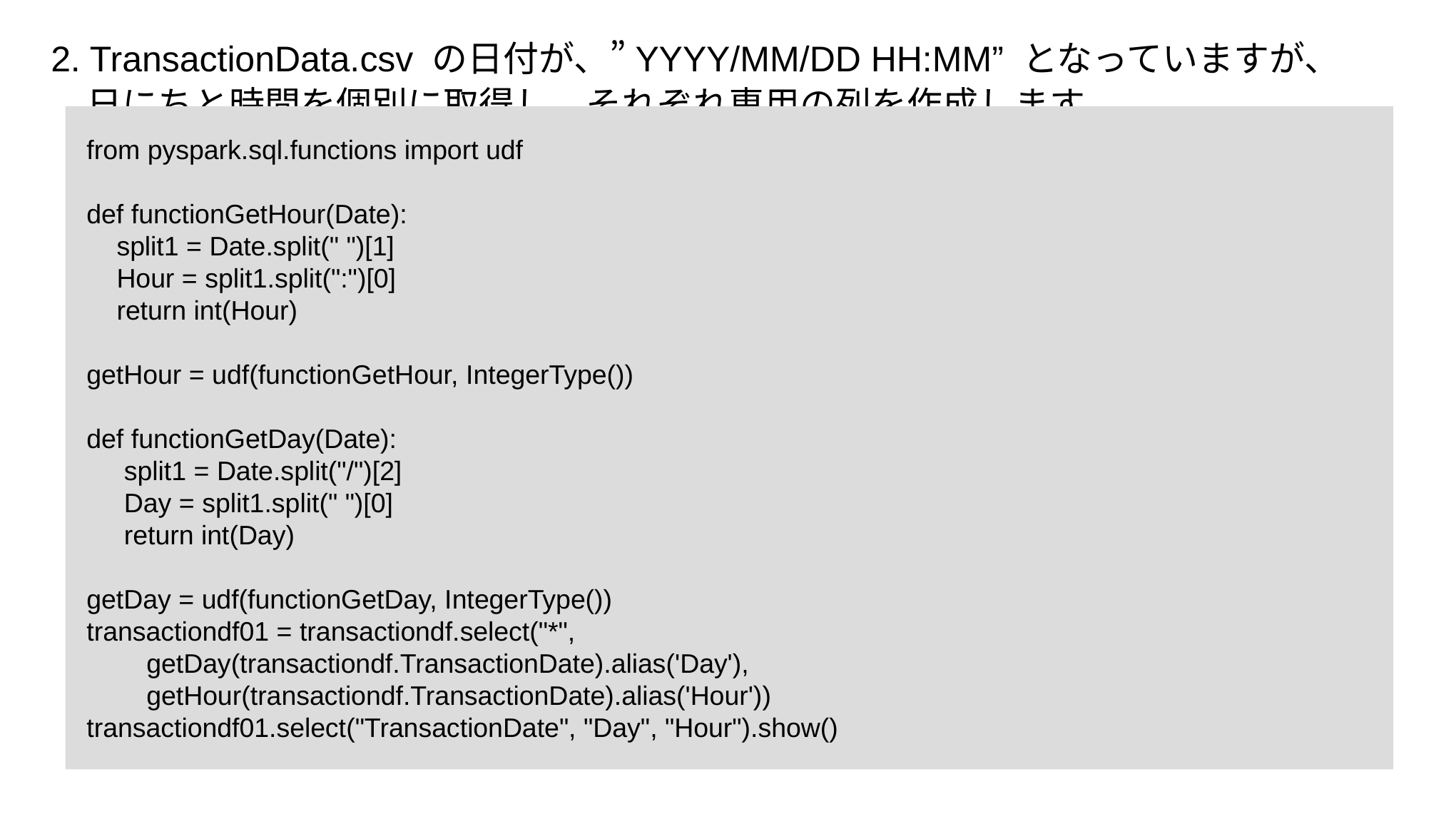

2. TransactionData.csv の日付が、”YYYY/MM/DD HH:MM” となっていますが、
　日にちと時間を個別に取得し、それぞれ専用の列を作成します。

from pyspark.sql.functions import udf

def functionGetHour(Date):
    split1 = Date.split(" ")[1]
    Hour = split1.split(":")[0]
    return int(Hour)

getHour = udf(functionGetHour, IntegerType())

def functionGetDay(Date):
     split1 = Date.split("/")[2]
     Day = split1.split(" ")[0]
     return int(Day)

getDay = udf(functionGetDay, IntegerType())
transactiondf01 = transactiondf.select("*",
        getDay(transactiondf.TransactionDate).alias('Day'),
        getHour(transactiondf.TransactionDate).alias('Hour'))
transactiondf01.select("TransactionDate", "Day", "Hour").show()